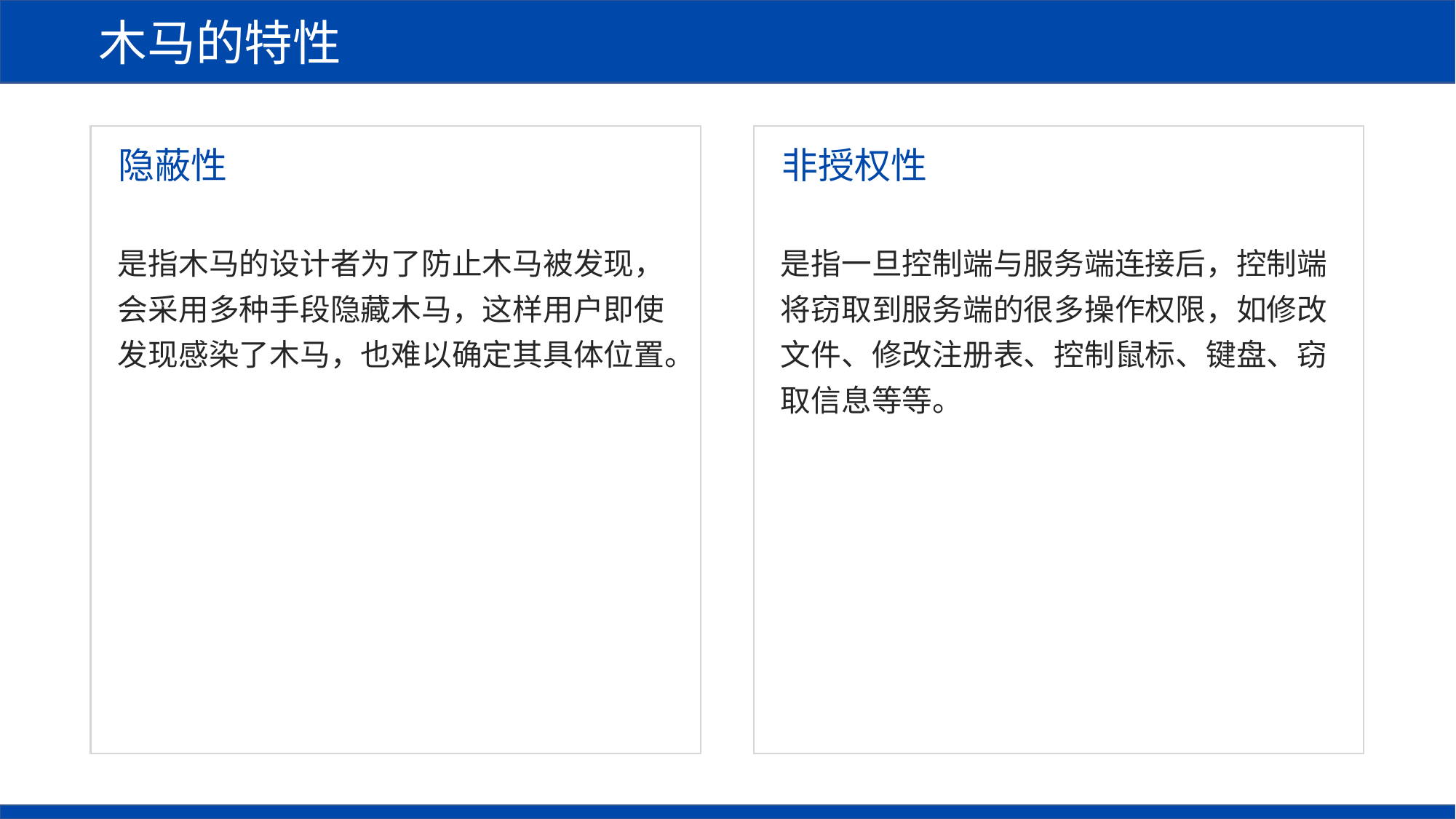

木马的特性

隐蔽性
非授权性
是指木马的设计者为了防止木马被发现，会采用多种手段隐藏木马，这样用户即使发现感染了木马，也难以确定其具体位置。
是指一旦控制端与服务端连接后，控制端将窃取到服务端的很多操作权限，如修改文件、修改注册表、控制鼠标、键盘、窃取信息等等。